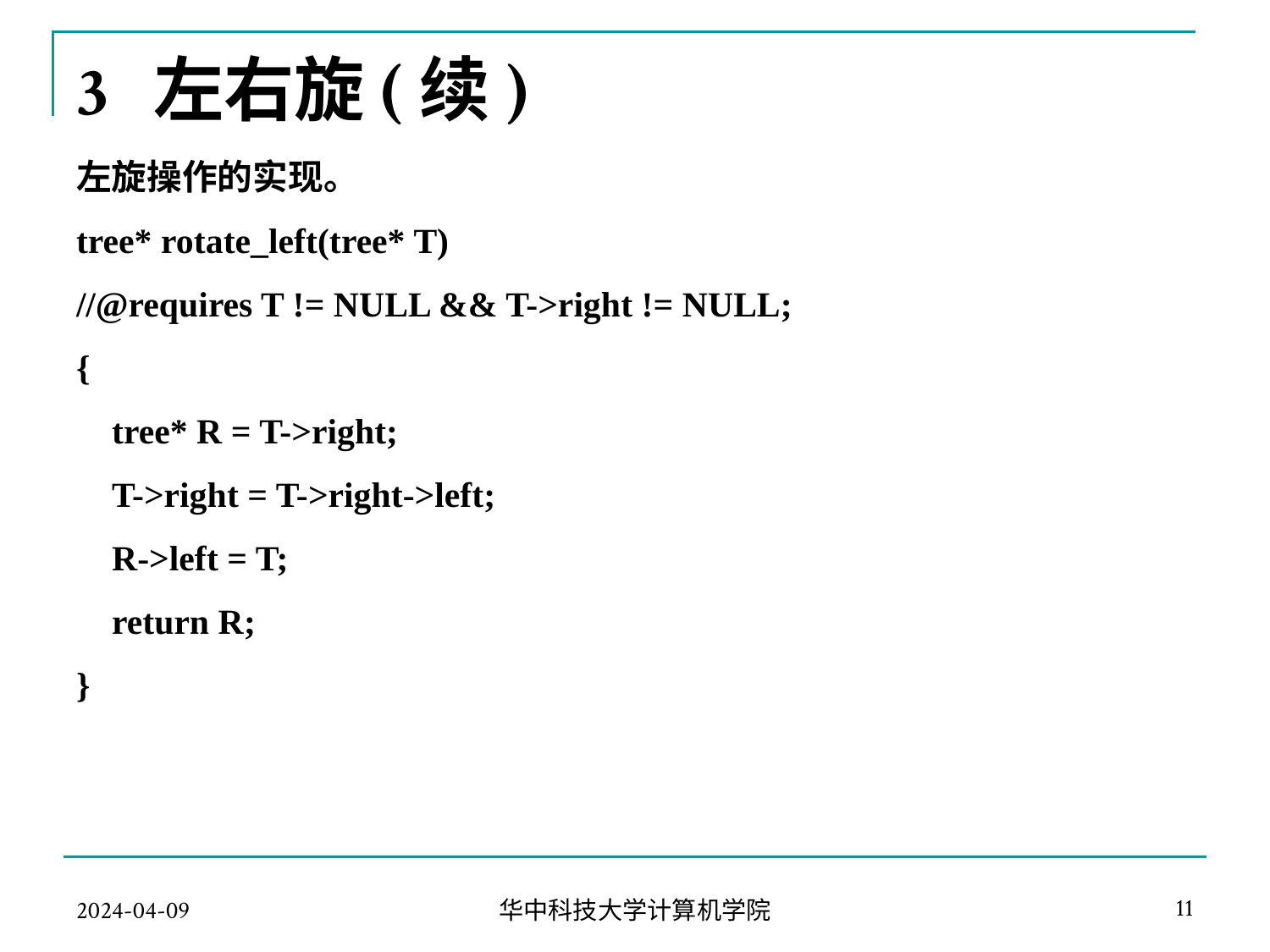

# 3  左右旋(续)
左旋操作的实现。
tree* rotate_left(tree* T)
//@requires T != NULL && T->right != NULL;
{
    tree* R = T->right;
    T->right = T->right->left;
    R->left = T;
    return R;
}
2024-04-09
11
华中科技大学计算机学院